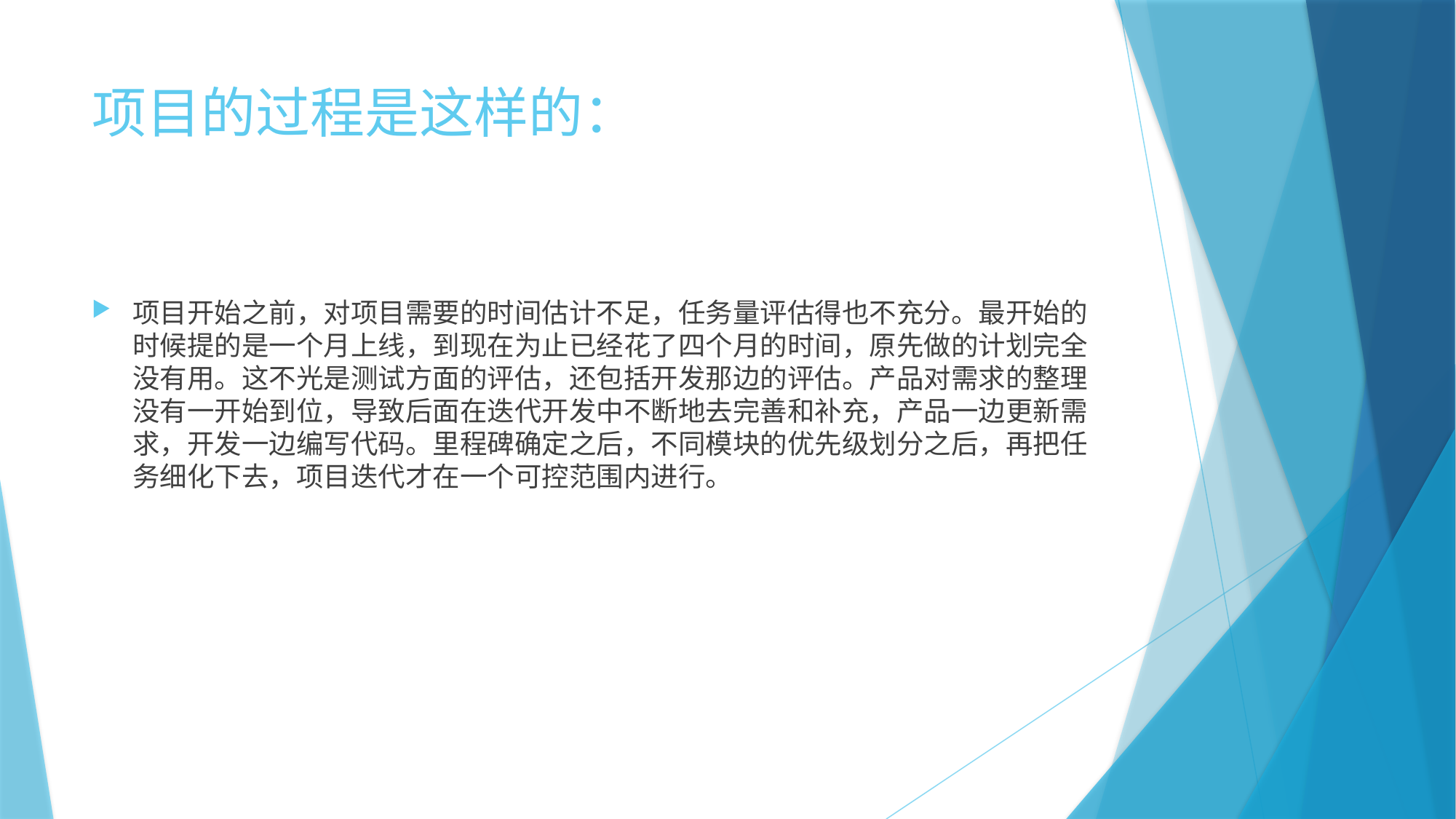

# 项目的过程是这样的：
项目开始之前，对项目需要的时间估计不足，任务量评估得也不充分。最开始的时候提的是一个月上线，到现在为止已经花了四个月的时间，原先做的计划完全没有用。这不光是测试方面的评估，还包括开发那边的评估。产品对需求的整理没有一开始到位，导致后面在迭代开发中不断地去完善和补充，产品一边更新需求，开发一边编写代码。里程碑确定之后，不同模块的优先级划分之后，再把任务细化下去，项目迭代才在一个可控范围内进行。